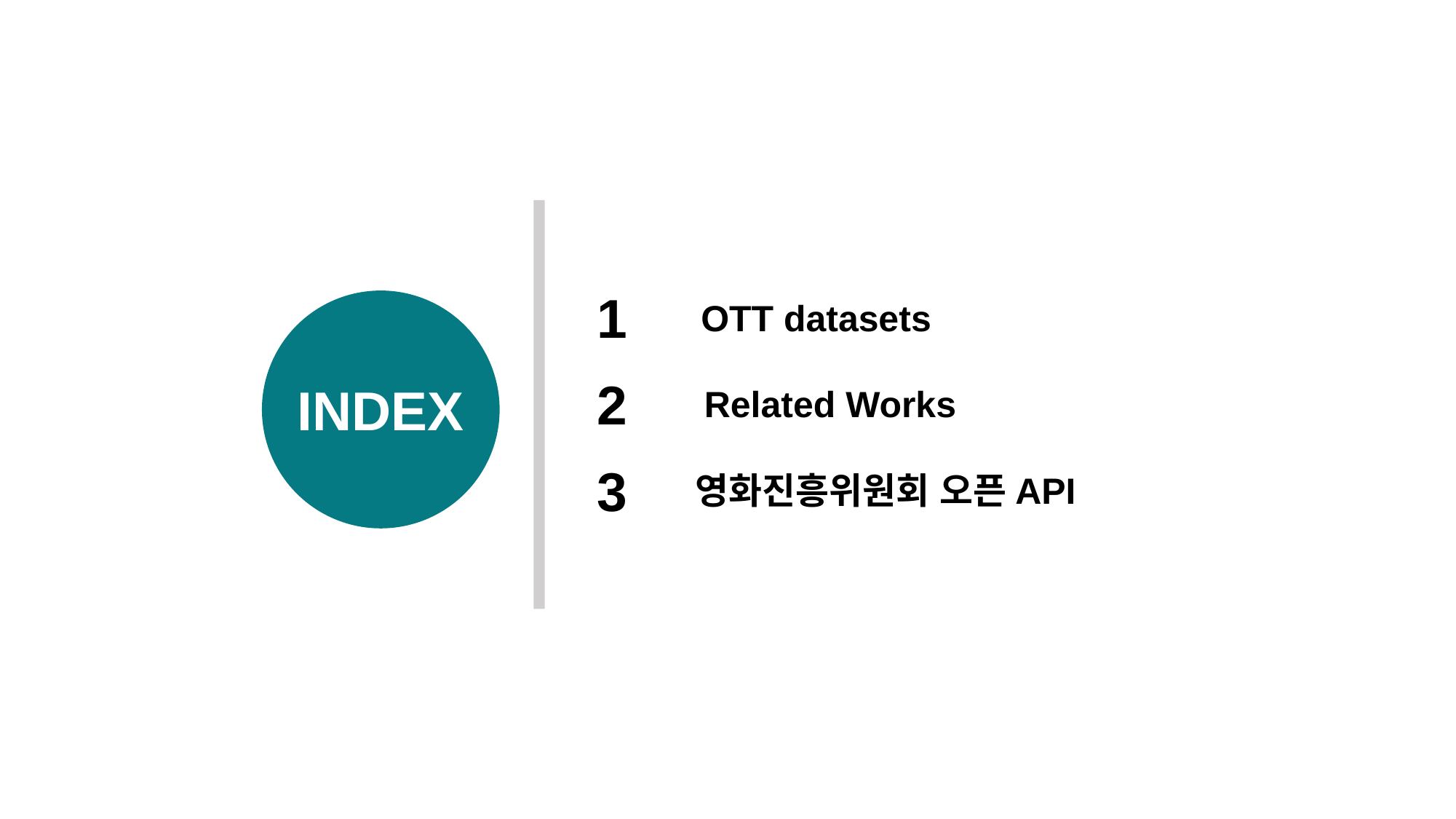

1
OTT datasets

2
Related Works
INDEX
3
영화진흥위원회 오픈API